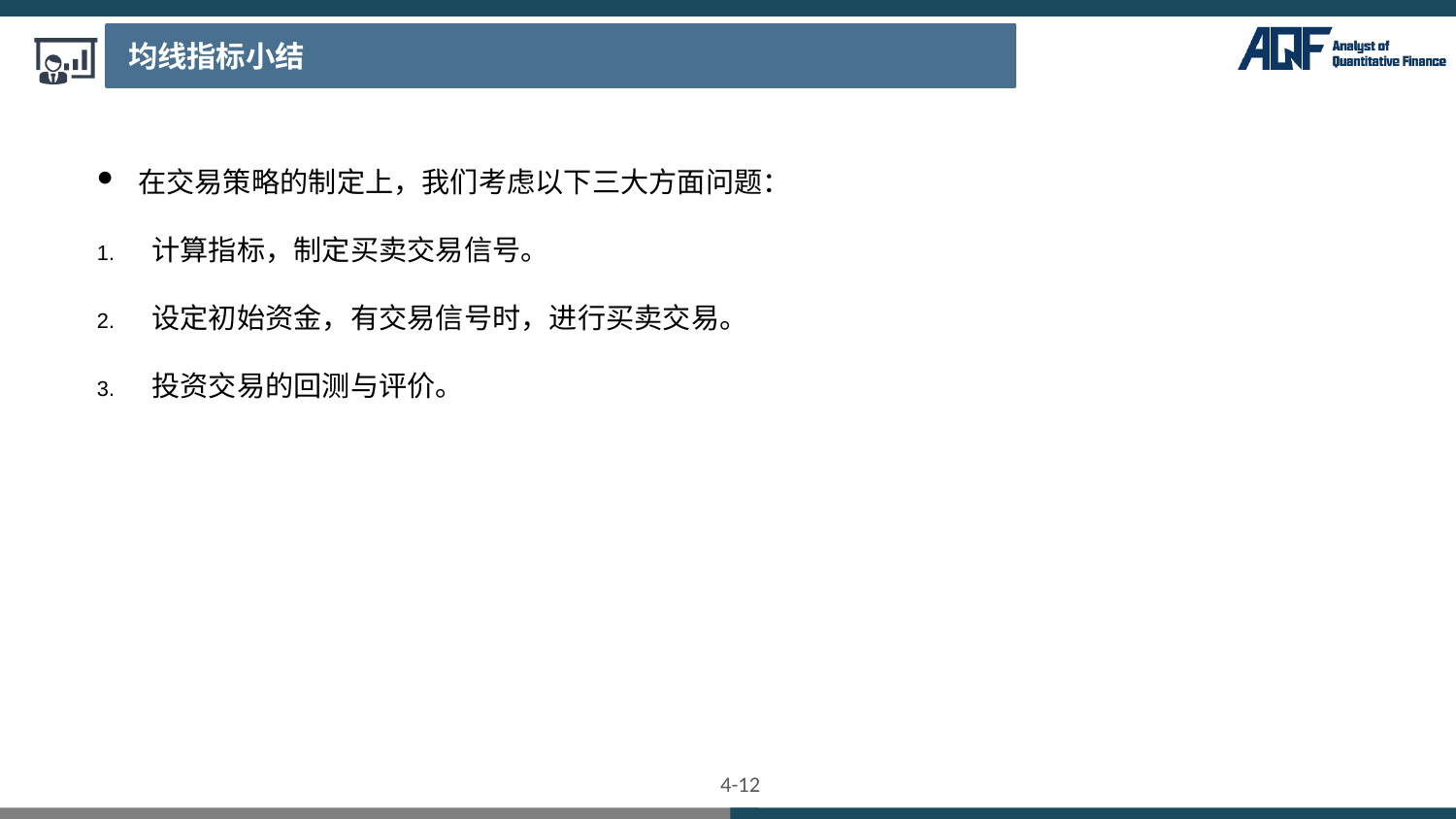

均线指标小结
在交易策略的制定上，我们考虑以下三大方面问题：
计算指标，制定买卖交易信号。
设定初始资金，有交易信号时，进行买卖交易。
投资交易的回测与评价。